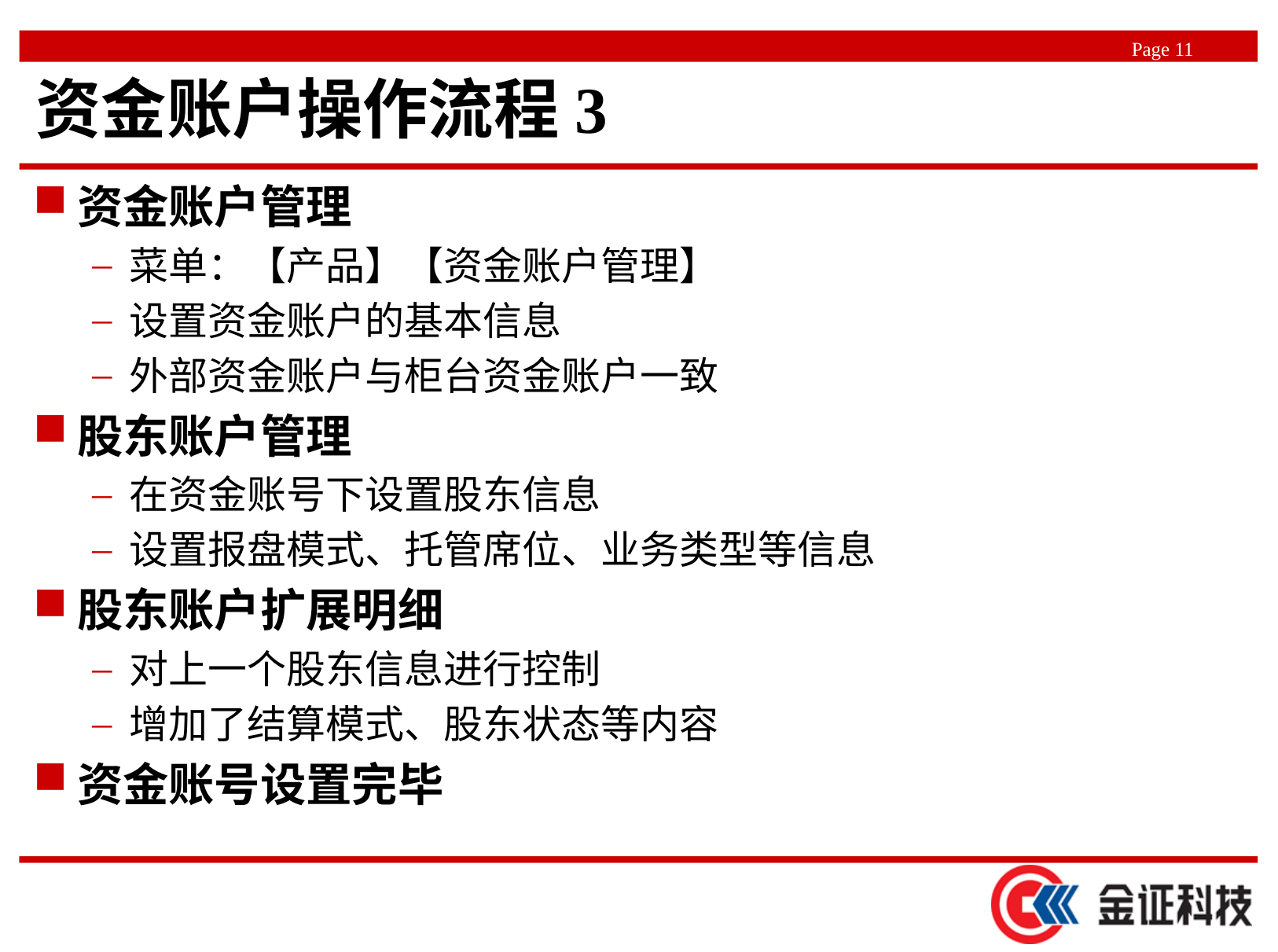

# 资金账户操作流程3
资金账户管理
菜单：【产品】【资金账户管理】
设置资金账户的基本信息
外部资金账户与柜台资金账户一致
股东账户管理
在资金账号下设置股东信息
设置报盘模式、托管席位、业务类型等信息
股东账户扩展明细
对上一个股东信息进行控制
增加了结算模式、股东状态等内容
资金账号设置完毕